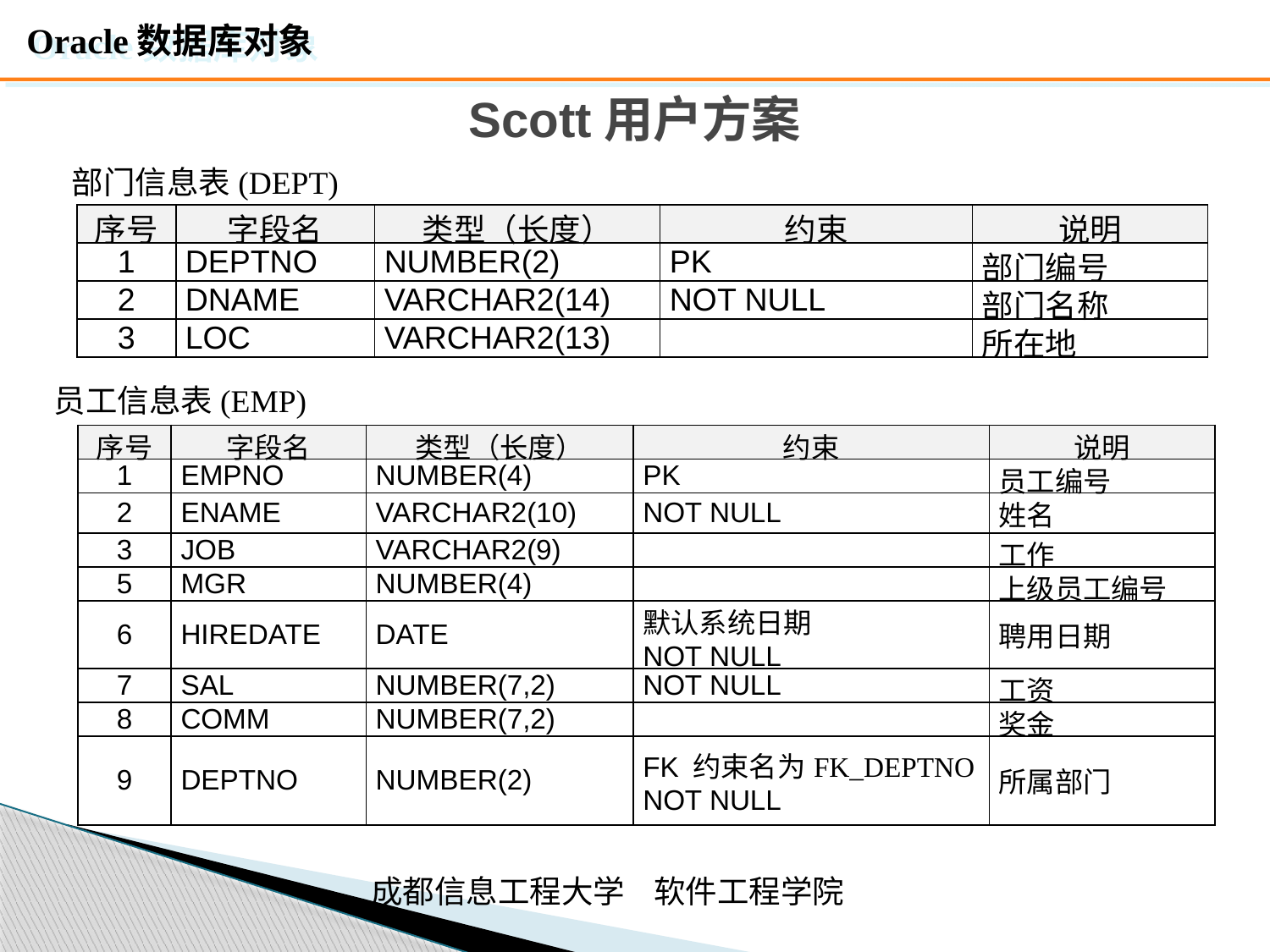

Oracle数据库对象
# Scott用户方案

部门信息表(DEPT)
| 序号 | 字段名 | 类型（长度） | 约束 | 说明 |
| --- | --- | --- | --- | --- |
| 1 | DEPTNO | NUMBER(2) | PK | 部门编号 |
| 2 | DNAME | VARCHAR2(14) | NOT NULL | 部门名称 |
| 3 | LOC | VARCHAR2(13) |  | 所在地 |
员工信息表(EMP)
| 序号 | 字段名 | 类型（长度） | 约束 | 说明 |
| --- | --- | --- | --- | --- |
| 1 | EMPNO | NUMBER(4) | PK | 员工编号 |
| 2 | ENAME | VARCHAR2(10) | NOT NULL | 姓名 |
| 3 | JOB | VARCHAR2(9) |  | 工作 |
| 5 | MGR | NUMBER(4) |  | 上级员工编号 |
| 6 | HIREDATE | DATE | 默认系统日期 NOT NULL | 聘用日期 |
| 7 | SAL | NUMBER(7,2) | NOT NULL | 工资 |
| 8 | COMM | NUMBER(7,2) |  | 奖金 |
| 9 | DEPTNO | NUMBER(2) | FK 约束名为FK\_DEPTNO NOT NULL | 所属部门 |